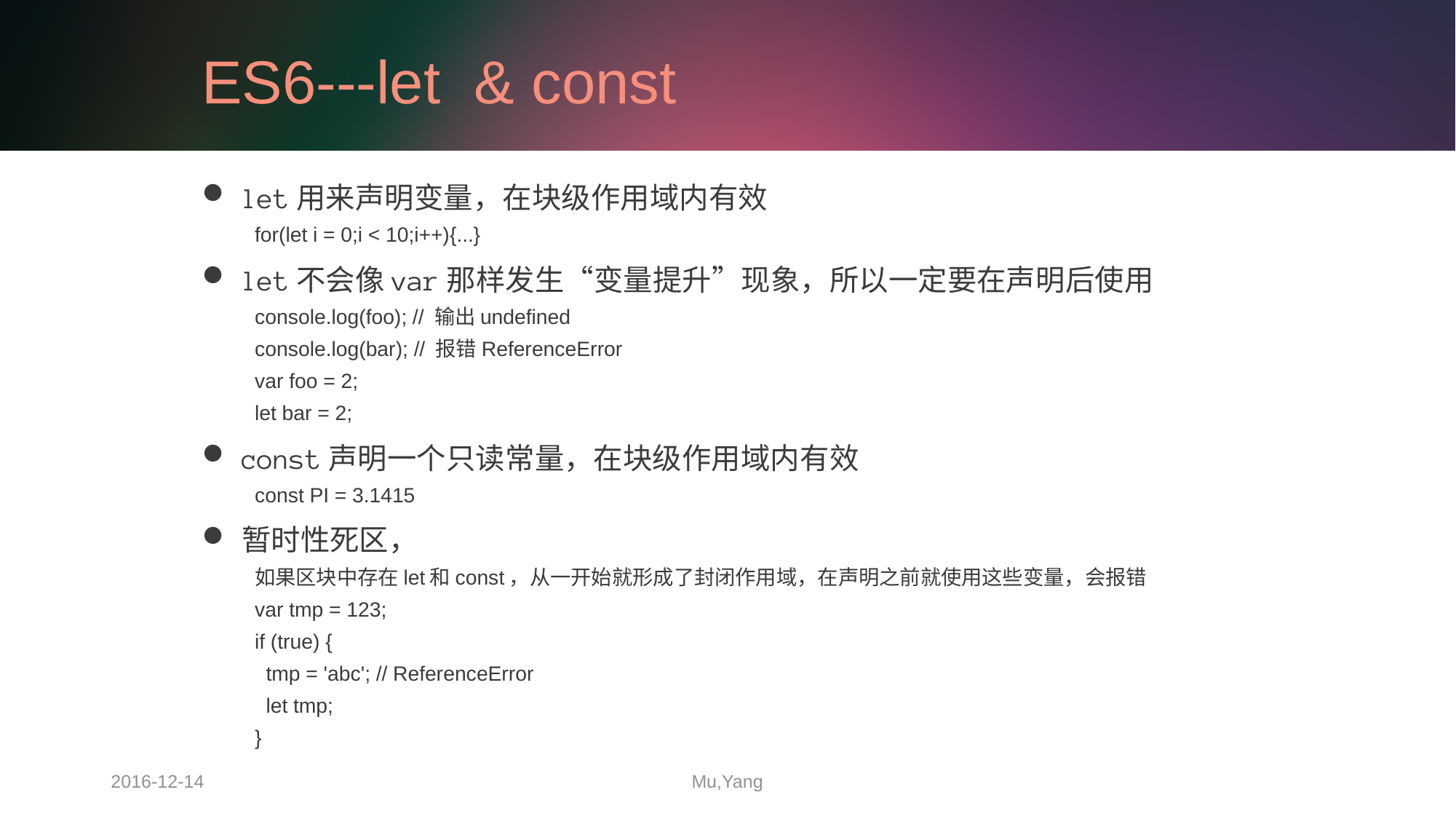

# ES6---let  & const
let用来声明变量，在块级作用域内有效
for(let i = 0;i < 10;i++){...}
let不会像var那样发生“变量提升”现象，所以一定要在声明后使用
console.log(foo); // 输出undefined
console.log(bar); // 报错ReferenceError
var foo = 2;
let bar = 2;
const声明一个只读常量，在块级作用域内有效
const PI = 3.1415
暂时性死区，
如果区块中存在let和const，从一开始就形成了封闭作用域，在声明之前就使用这些变量，会报错
var tmp = 123;
if (true) {
  tmp = 'abc'; // ReferenceError
  let tmp;
}

2016-12-14
Mu,Yang
116